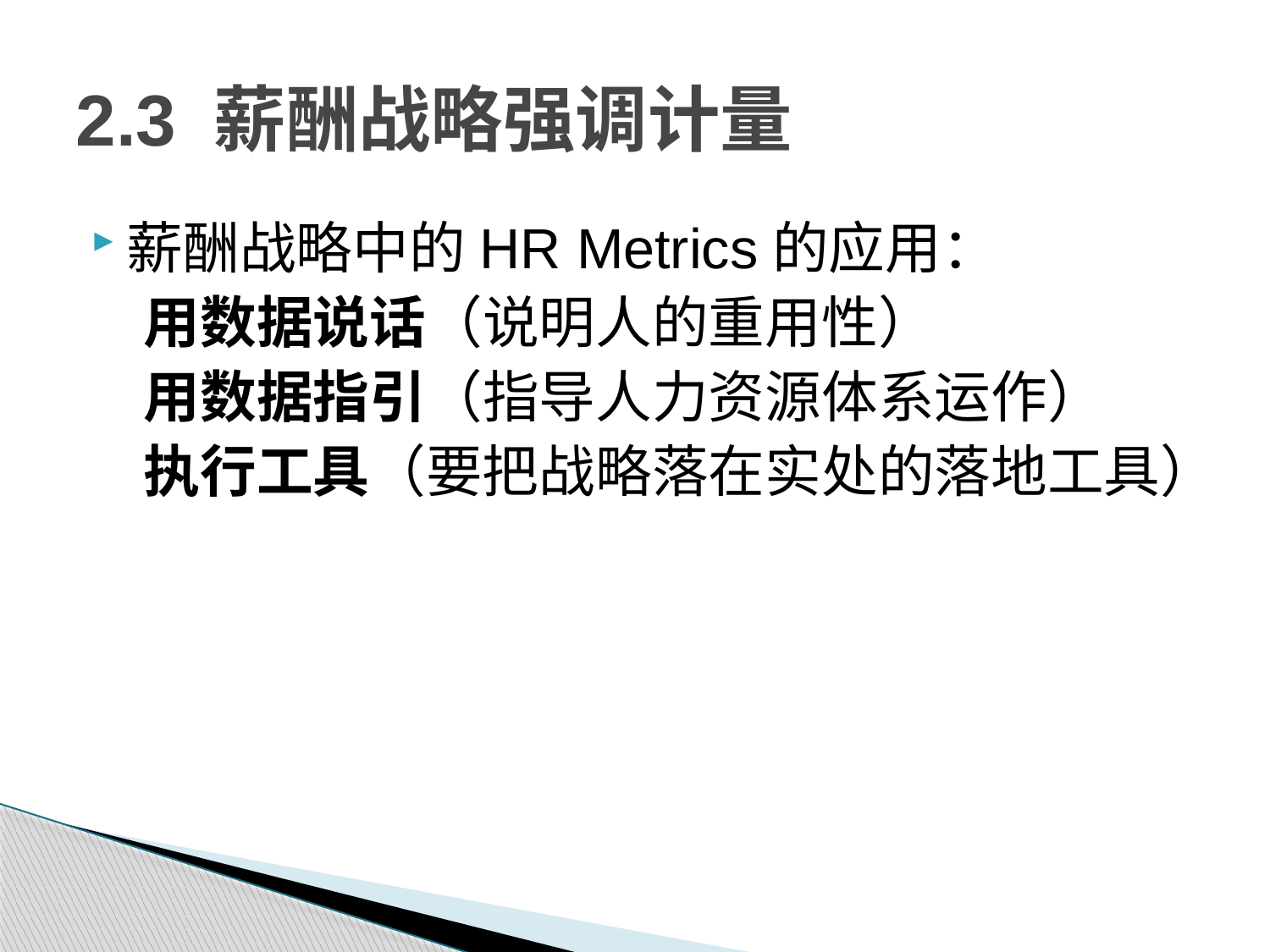

# 2.3 薪酬战略强调计量
薪酬战略中的HR Metrics的应用：
   用数据说话（说明人的重用性）
   用数据指引（指导人力资源体系运作）
   执行工具（要把战略落在实处的落地工具）